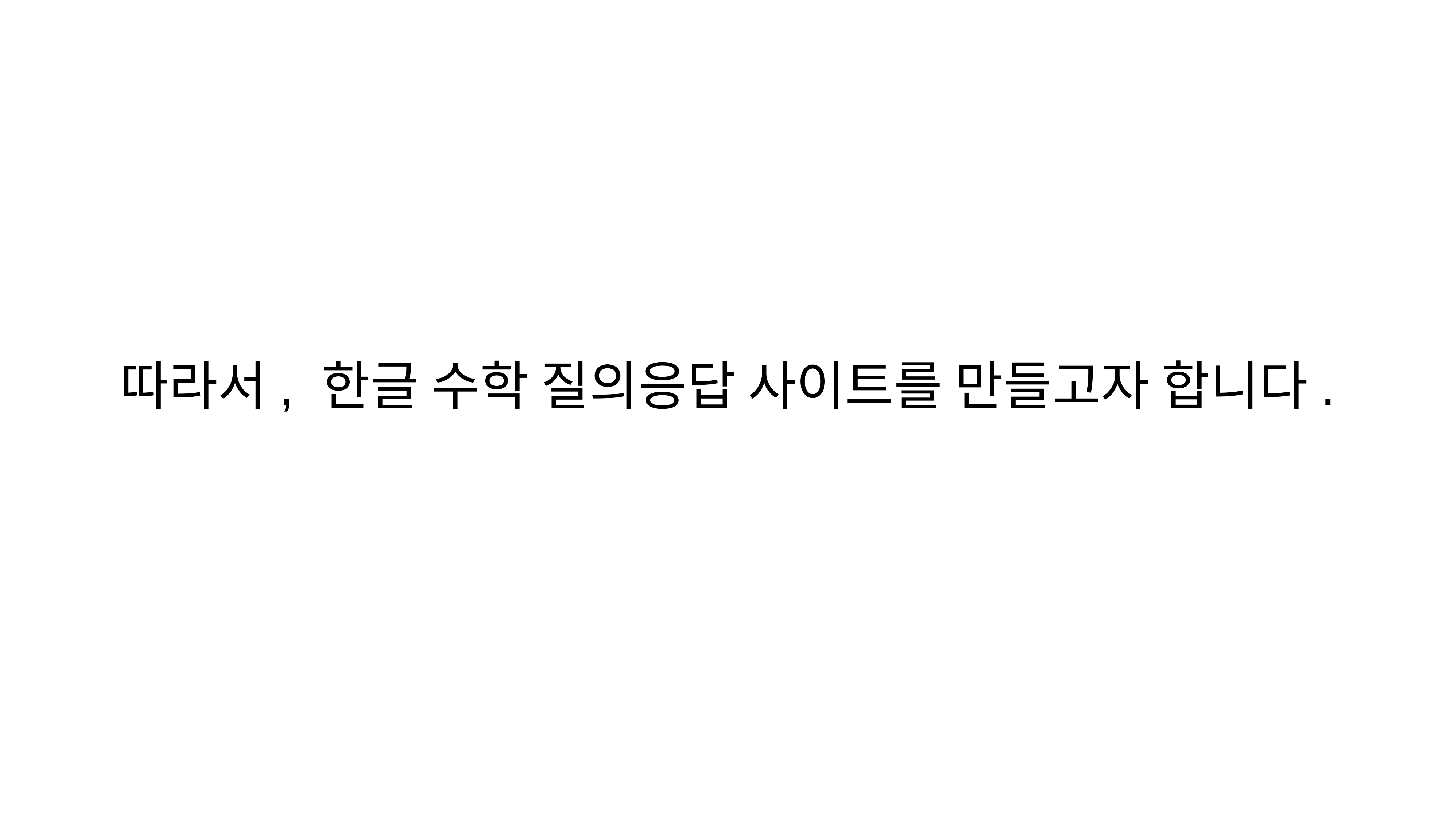

# 따라서, 한글 수학 질의응답 사이트를 만들고자 합니다.